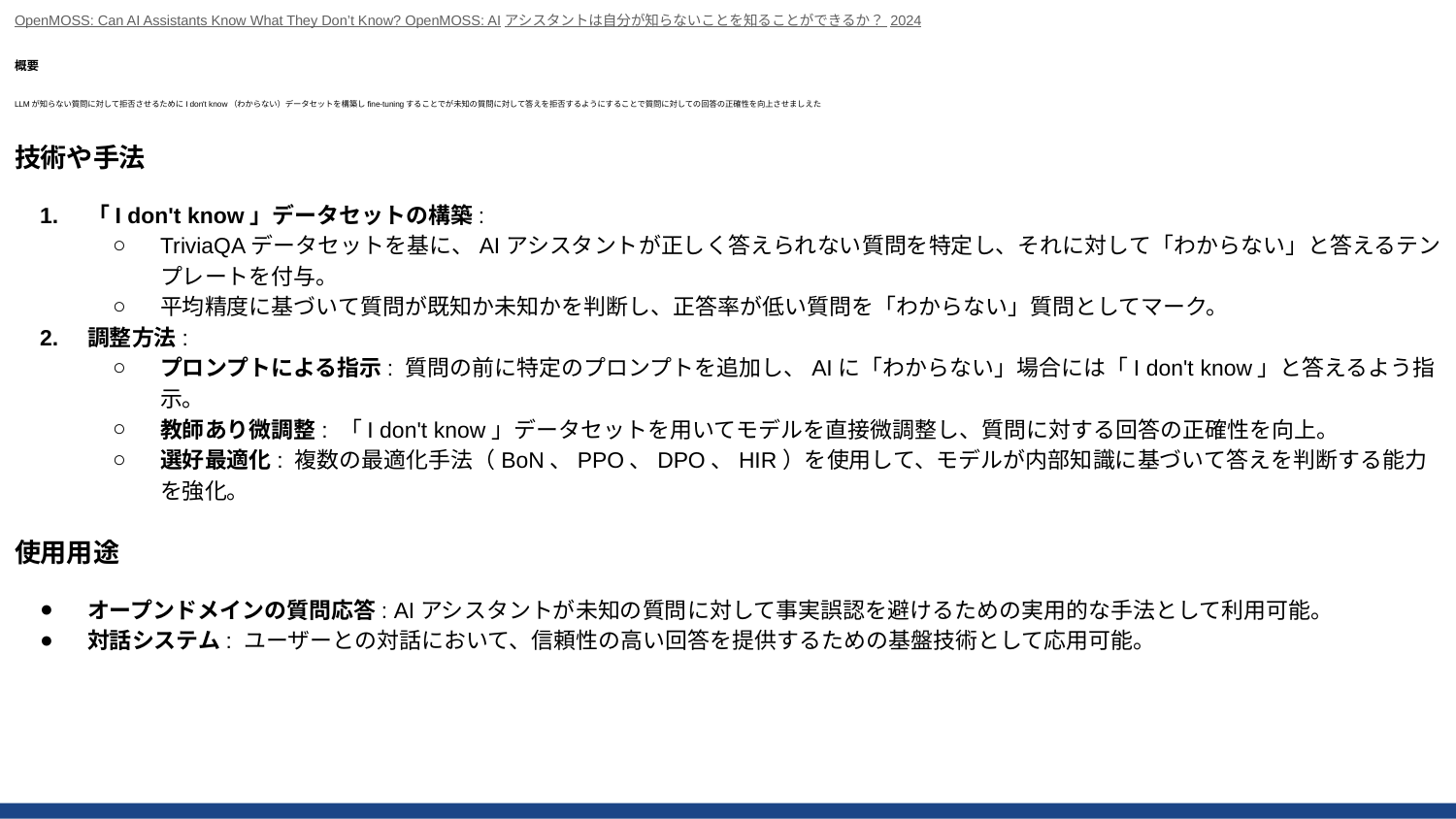

OpenMOSS: Can AI Assistants Know What They Don’t Know? OpenMOSS: AIアシスタントは自分が知らないことを知ることができるか？ 2024
概要
LLMが知らない質問に対して拒否させるためにI don't know（わからない）データセットを構築しfine-tuningすることでが未知の質問に対して答えを拒否するようにすることで質問に対しての回答の正確性を向上させましえた
技術や手法
「I don't know」データセットの構築:
TriviaQAデータセットを基に、AIアシスタントが正しく答えられない質問を特定し、それに対して「わからない」と答えるテンプレートを付与。
平均精度に基づいて質問が既知か未知かを判断し、正答率が低い質問を「わからない」質問としてマーク。
調整方法:
プロンプトによる指示: 質問の前に特定のプロンプトを追加し、AIに「わからない」場合には「I don't know」と答えるよう指示。
教師あり微調整: 「I don't know」データセットを用いてモデルを直接微調整し、質問に対する回答の正確性を向上。
選好最適化: 複数の最適化手法（BoN、PPO、DPO、HIR）を使用して、モデルが内部知識に基づいて答えを判断する能力を強化。
使用用途
オープンドメインの質問応答: AIアシスタントが未知の質問に対して事実誤認を避けるための実用的な手法として利用可能。
対話システム: ユーザーとの対話において、信頼性の高い回答を提供するための基盤技術として応用可能。